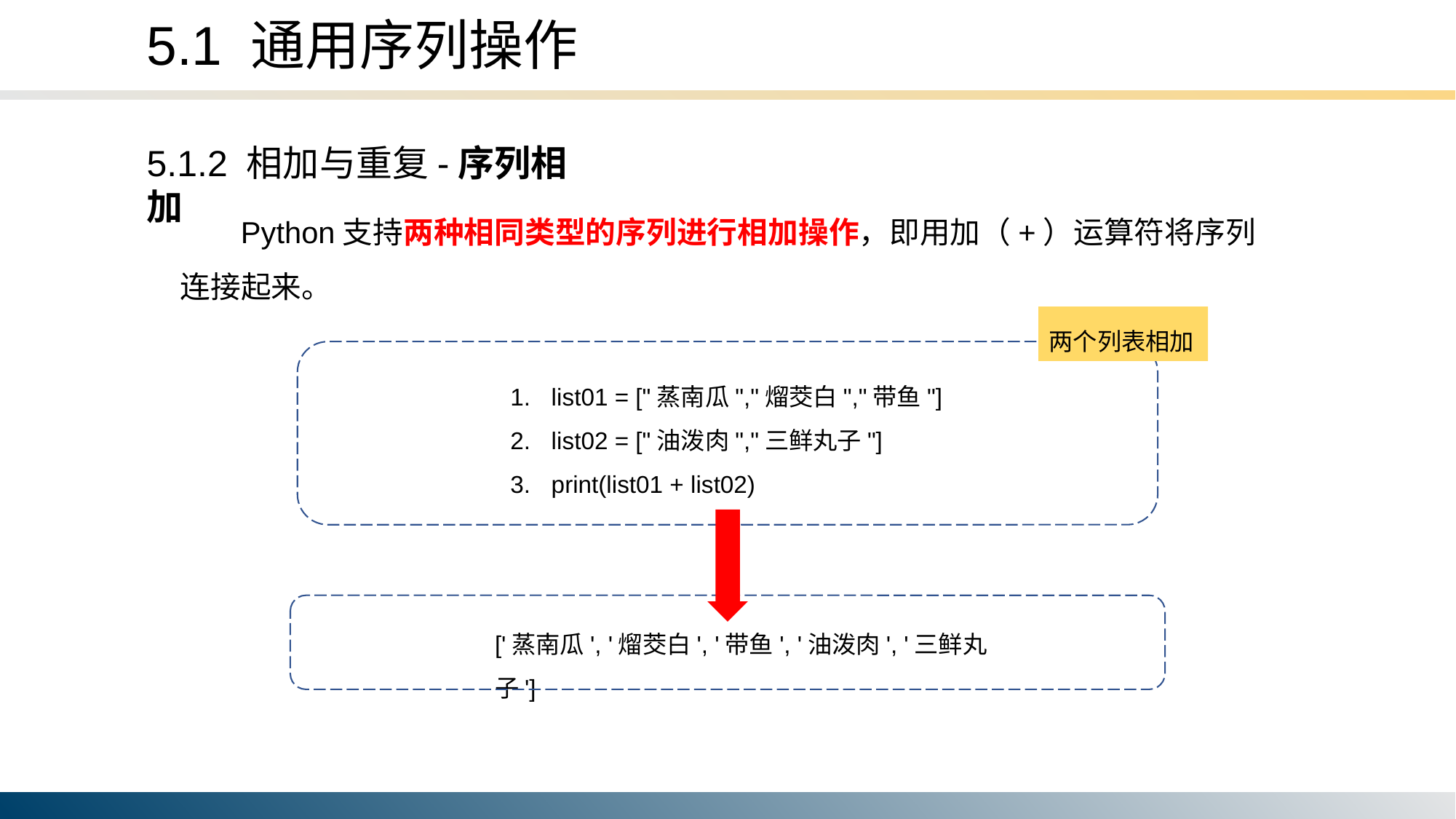

5.1 通用序列操作
5.1.2 相加与重复-序列相加
Python支持两种相同类型的序列进行相加操作，即用加（+）运算符将序列连接起来。
两个列表相加

list01 = ["蒸南瓜","熘茭白","带鱼"]
list02 = ["油泼肉","三鲜丸子"]
print(list01 + list02)

['蒸南瓜', '熘茭白', '带鱼', '油泼肉', '三鲜丸子']